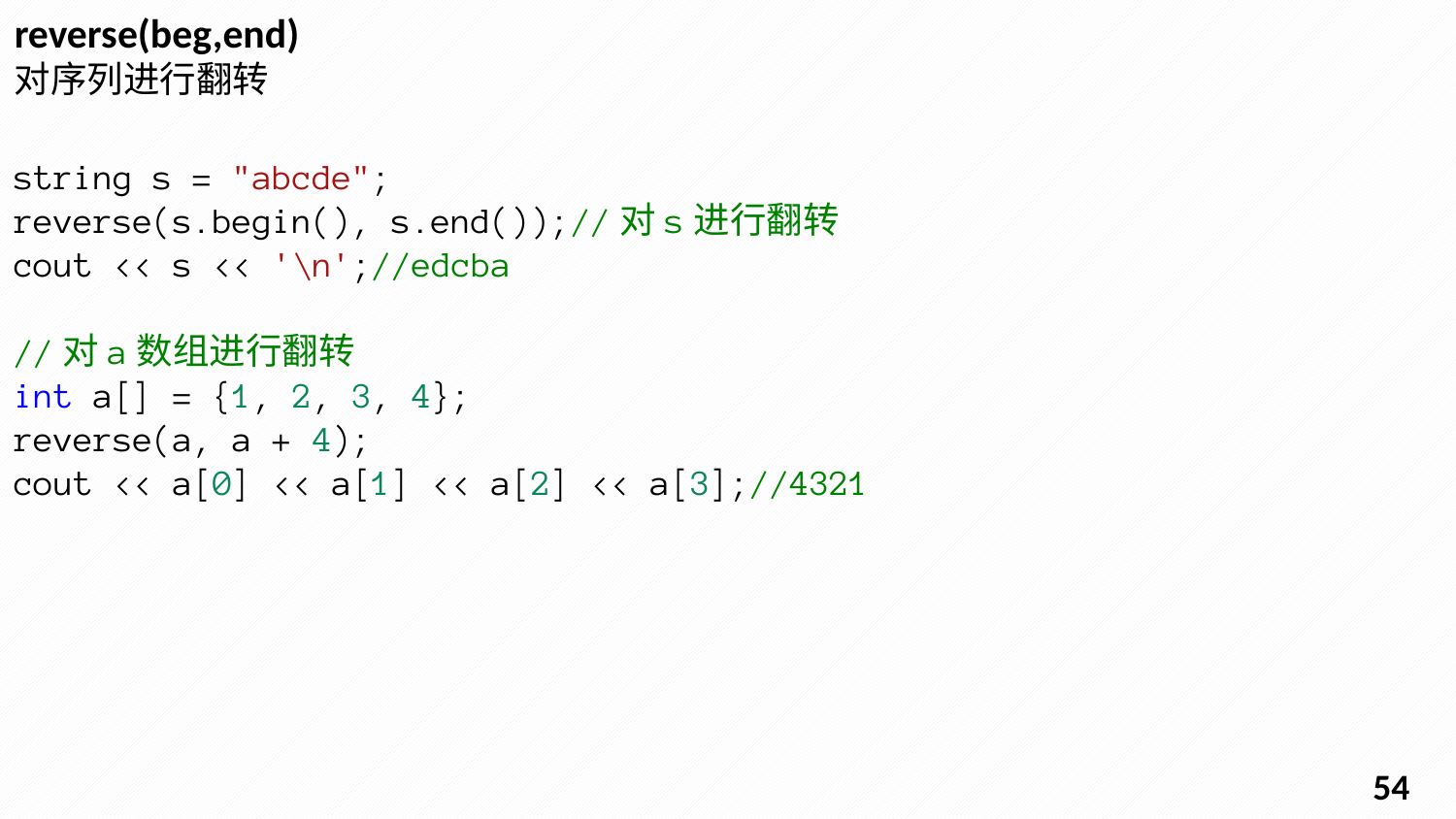

reverse(beg,end)
对序列进行翻转
string s = "abcde";
reverse(s.begin(), s.end());//对s进行翻转
cout << s << '\n';//edcba
//对a数组进行翻转
int a[] = {1, 2, 3, 4};
reverse(a, a + 4);
cout << a[0] << a[1] << a[2] << a[3];//4321

54